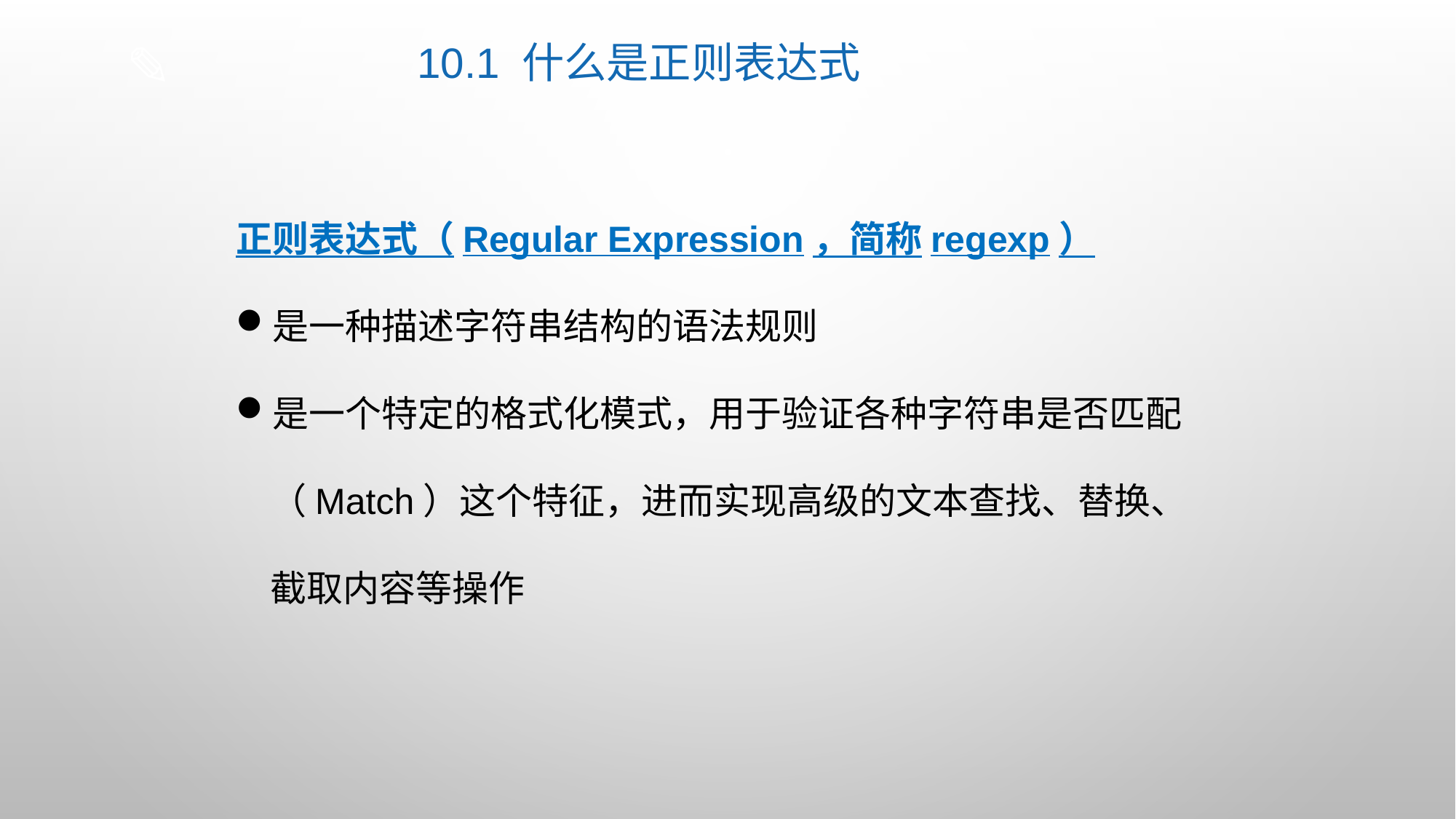

# 10.1 什么是正则表达式
正则表达式（Regular Expression，简称regexp）
是一种描述字符串结构的语法规则
是一个特定的格式化模式，用于验证各种字符串是否匹配（Match）这个特征，进而实现高级的文本查找、替换、截取内容等操作